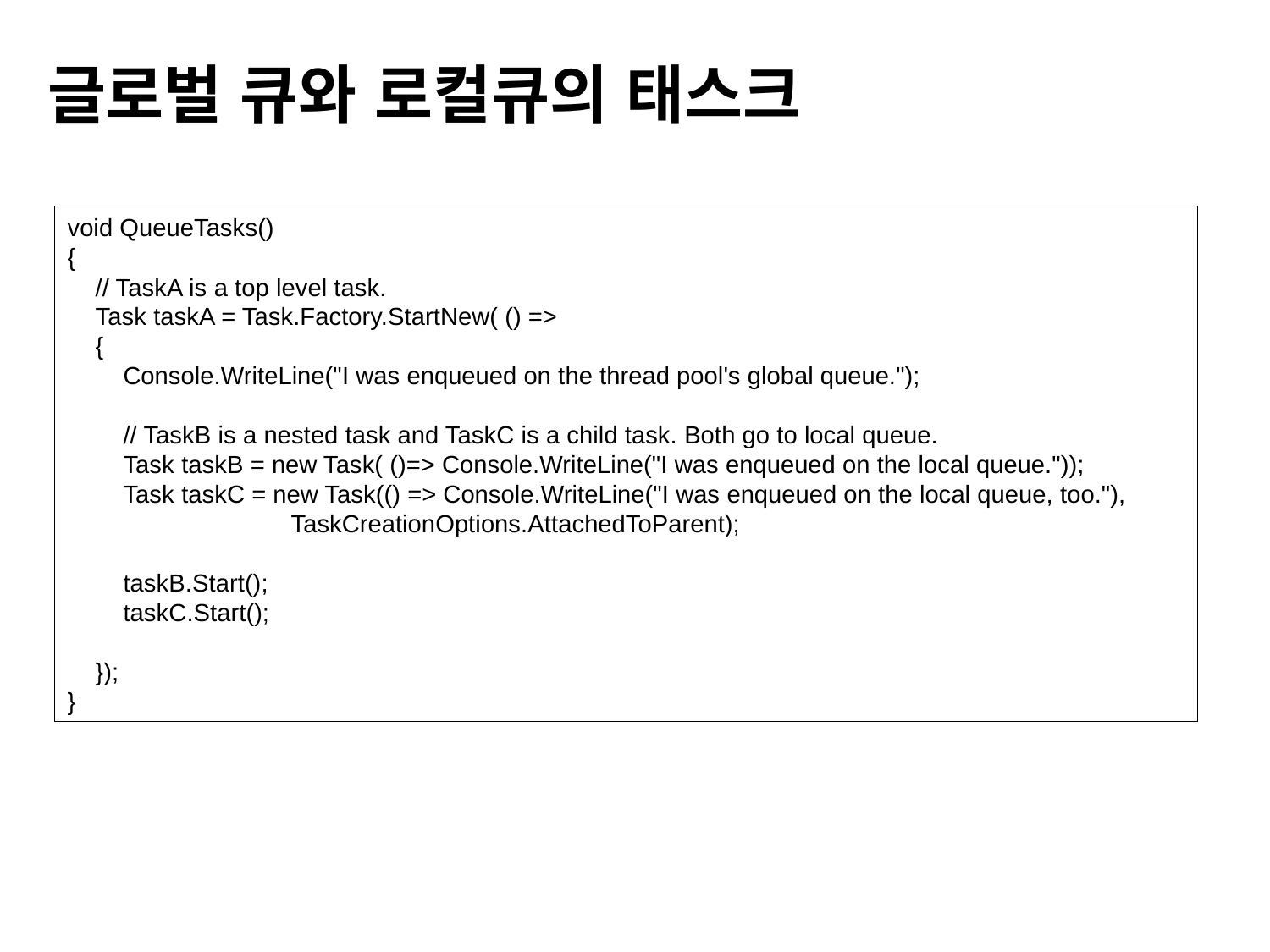

글로벌 큐와 로컬큐의 태스크
void QueueTasks()
{
    // TaskA is a top level task.
    Task taskA = Task.Factory.StartNew( () =>
    {
        Console.WriteLine("I was enqueued on the thread pool's global queue.");

        // TaskB is a nested task and TaskC is a child task. Both go to local queue.
        Task taskB = new Task( ()=> Console.WriteLine("I was enqueued on the local queue."));
        Task taskC = new Task(() => Console.WriteLine("I was enqueued on the local queue, too."),
                                TaskCreationOptions.AttachedToParent);

        taskB.Start();
        taskC.Start();

    });
}